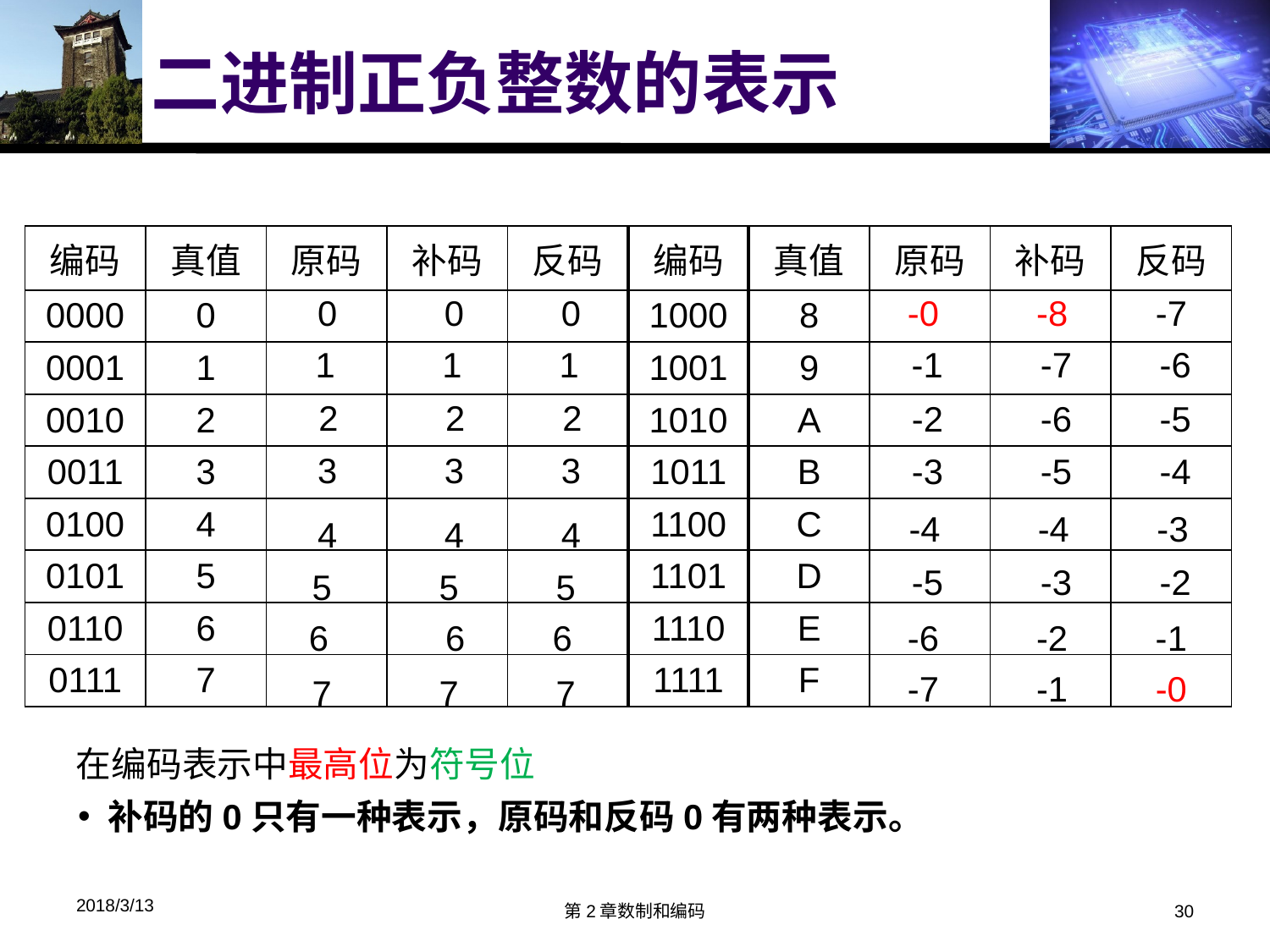

# 二进制正负整数的表示
| 编码 | 真值 | 原码 | 补码 | 反码 | 编码 | 真值 | 原码 | 补码 | 反码 |
| --- | --- | --- | --- | --- | --- | --- | --- | --- | --- |
| 0000 | 0 |  |  |  | 1000 | 8 |  |  |  |
| 0001 | 1 |  |  |  | 1001 | 9 |  |  |  |
| 0010 | 2 |  |  |  | 1010 | A |  |  |  |
| 0011 | 3 |  |  |  | 1011 | B |  |  |  |
| 0100 | 4 |  |  |  | 1100 | C |  |  |  |
| 0101 | 5 |  |  |  | 1101 | D |  |  |  |
| 0110 | 6 |  |  |  | 1110 | E |  |  |  |
| 0111 | 7 |  |  |  | 1111 | F |  |  |  |
-0          -8         -7
0           0          0
1           1          1
-1          -7         -6
2           2          2
-2          -6         -5
3           3          3
-3          -5         -4
-4          -4         -3
4           4          4
-5          -3         -2
5           5          5
6            6         6
-6          -2         -1
-7          -1         -0
7           7          7
在编码表示中最高位为符号位
补码的0只有一种表示，原码和反码0有两种表示。
2018/3/13
第2章数制和编码
30